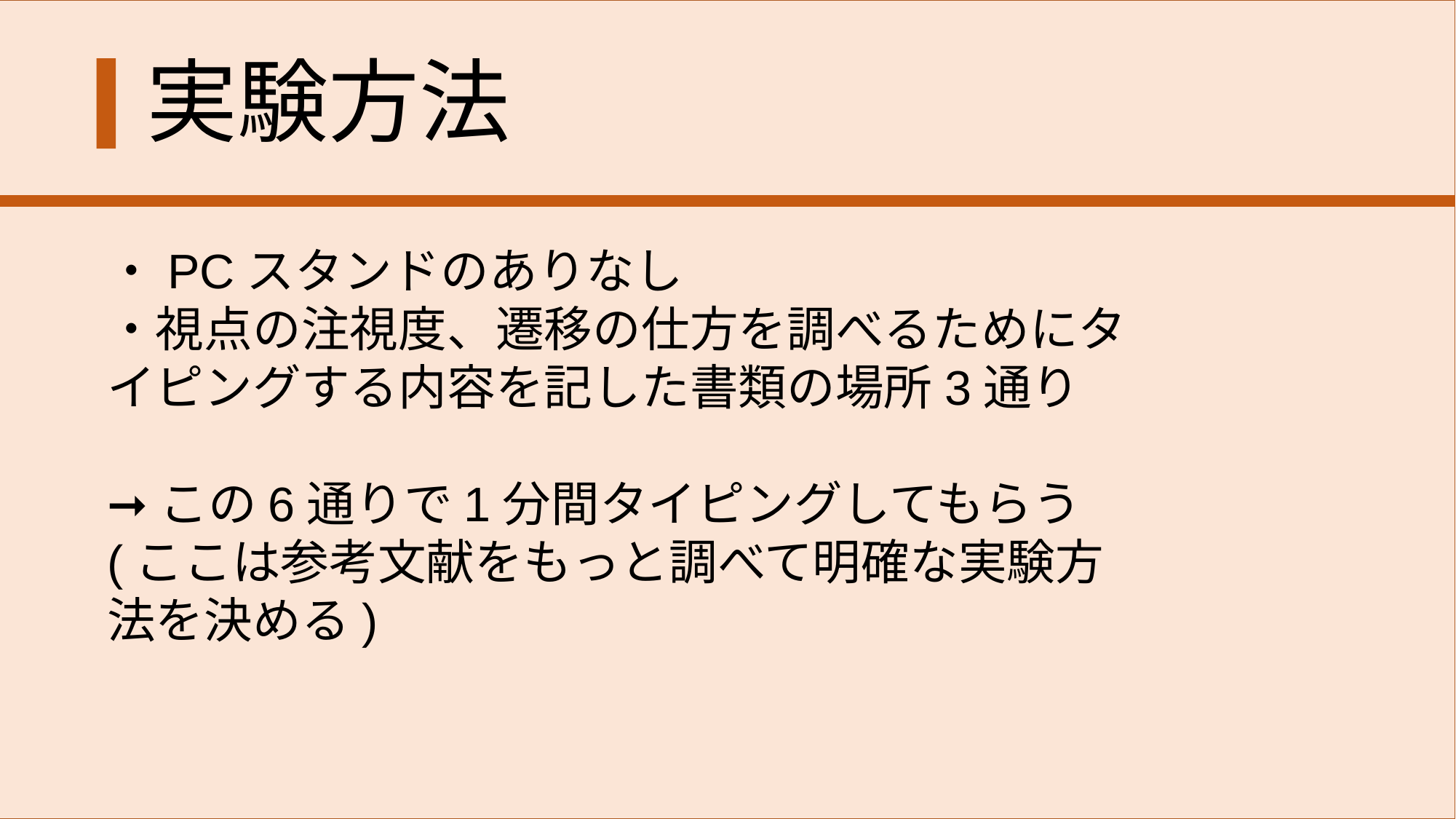

実験方法

・PCスタンドのありなし
・視点の注視度、遷移の仕方を調べるためにタイピングする内容を記した書類の場所3通り

➞この6通りで1分間タイピングしてもらう
(ここは参考文献をもっと調べて明確な実験方法を決める)